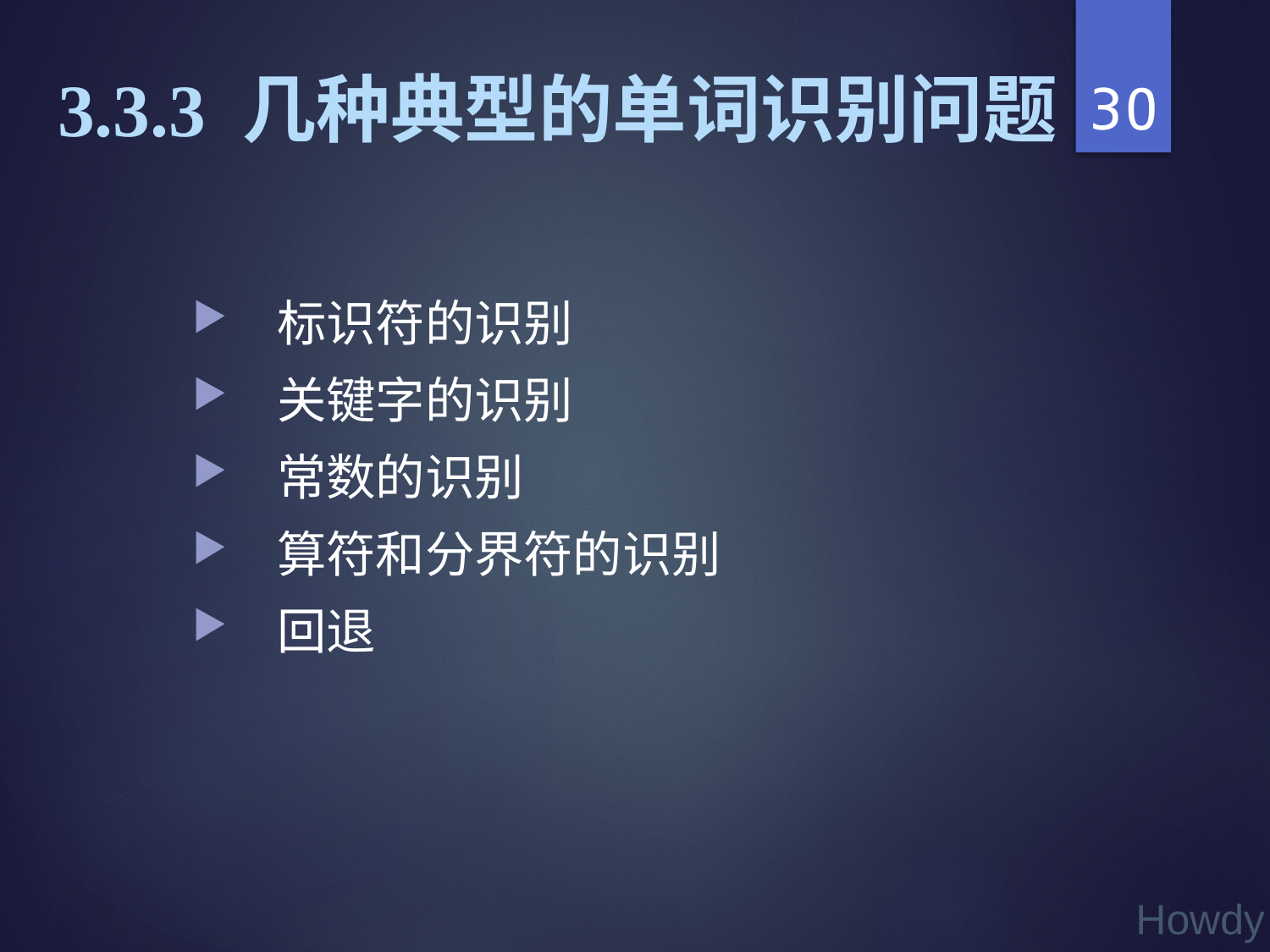

30
3.3.3 几种典型的单词识别问题
标识符的识别
关键字的识别
常数的识别
算符和分界符的识别
回退